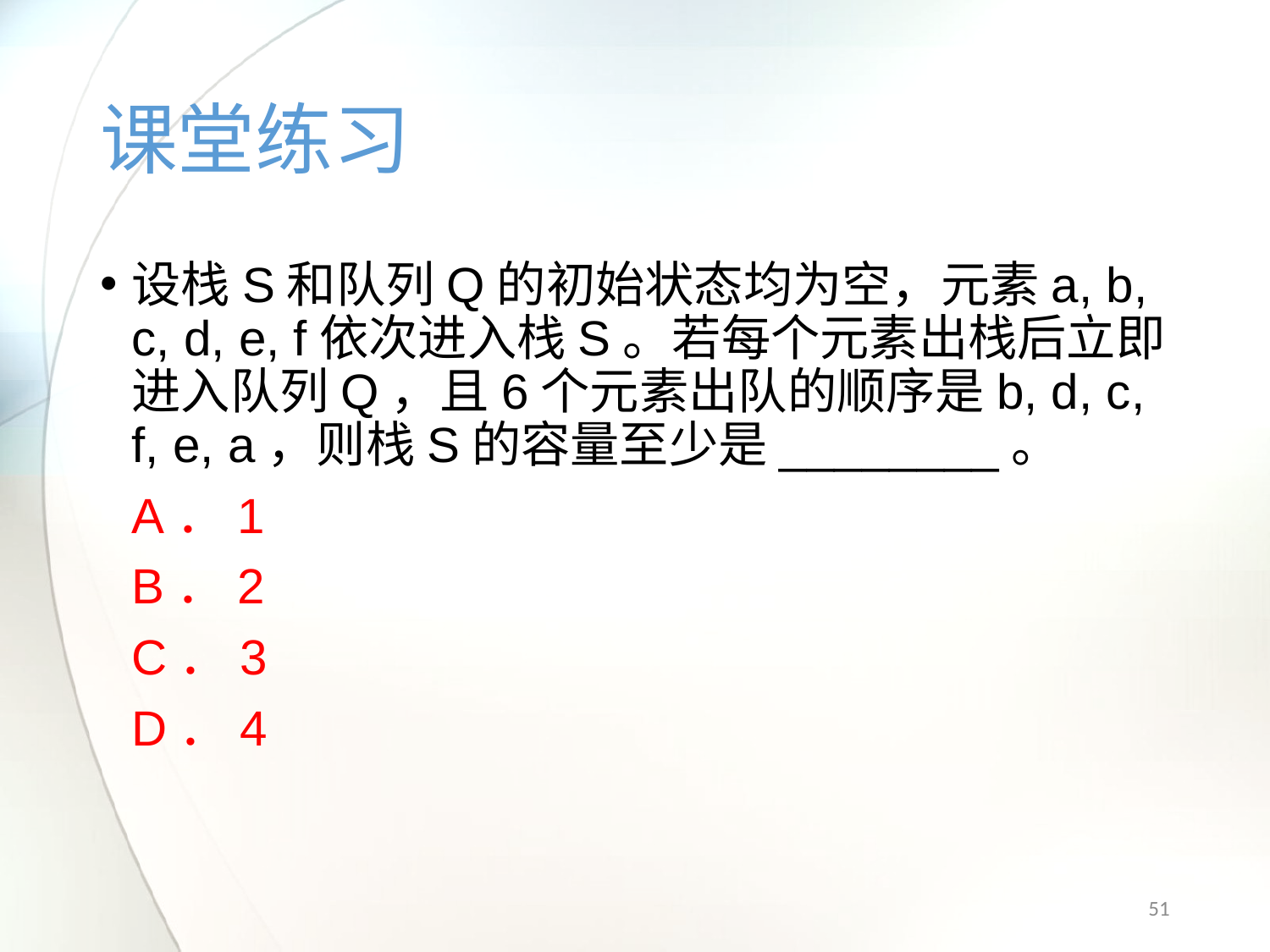

# 课堂练习
设栈S和队列Q的初始状态均为空，元素a, b, c, d, e, f依次进入栈S。若每个元素出栈后立即进入队列Q，且6个元素出队的顺序是b, d, c, f, e, a，则栈S的容量至少是________。
	A．1
	B．2
	C．3
	D．4
51